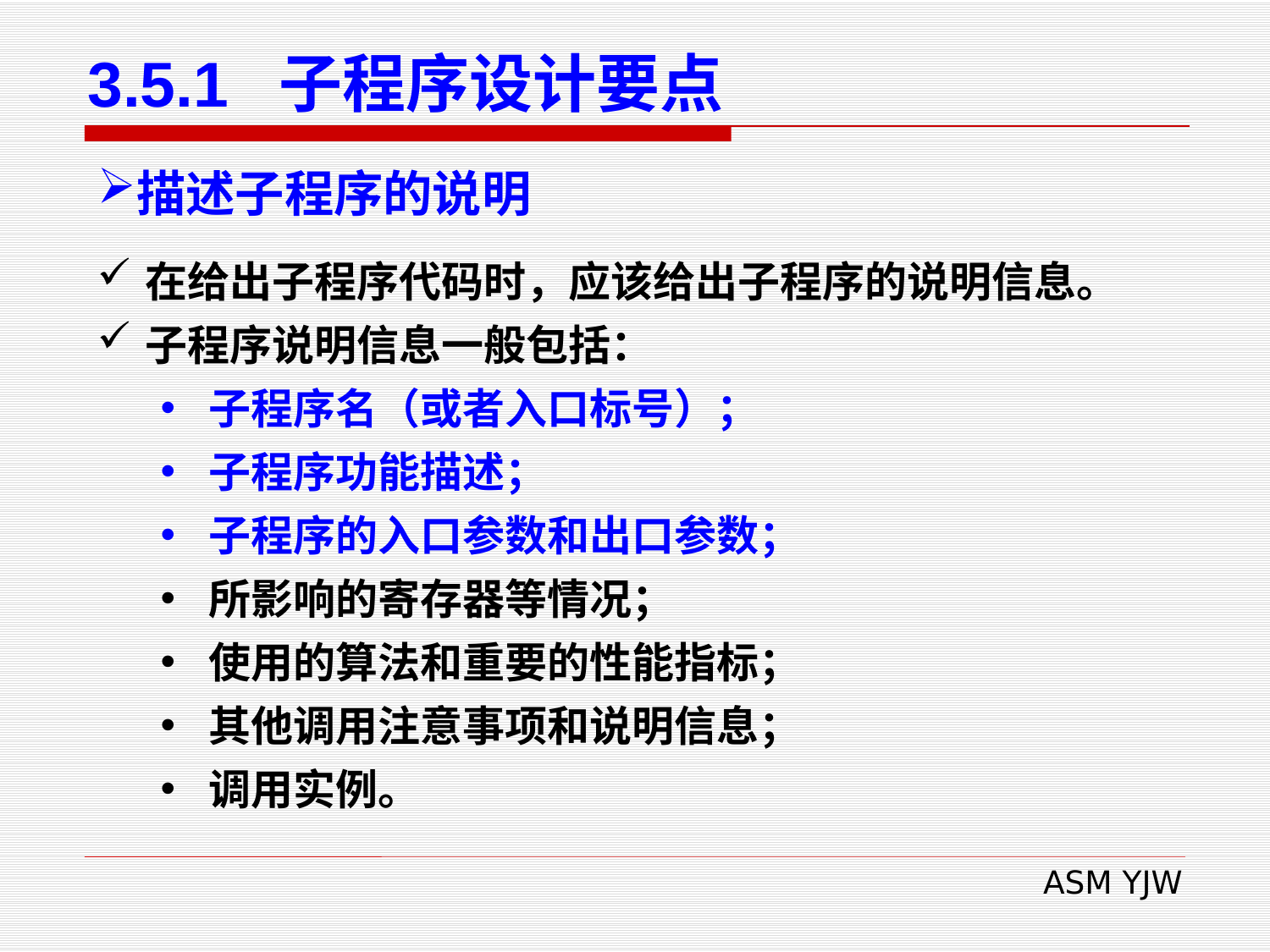

# 3.5.1  子程序设计要点
描述子程序的说明
在给出子程序代码时，应该给出子程序的说明信息。
子程序说明信息一般包括：
子程序名（或者入口标号）；
子程序功能描述；
子程序的入口参数和出口参数；
所影响的寄存器等情况；
使用的算法和重要的性能指标；
其他调用注意事项和说明信息；
调用实例。